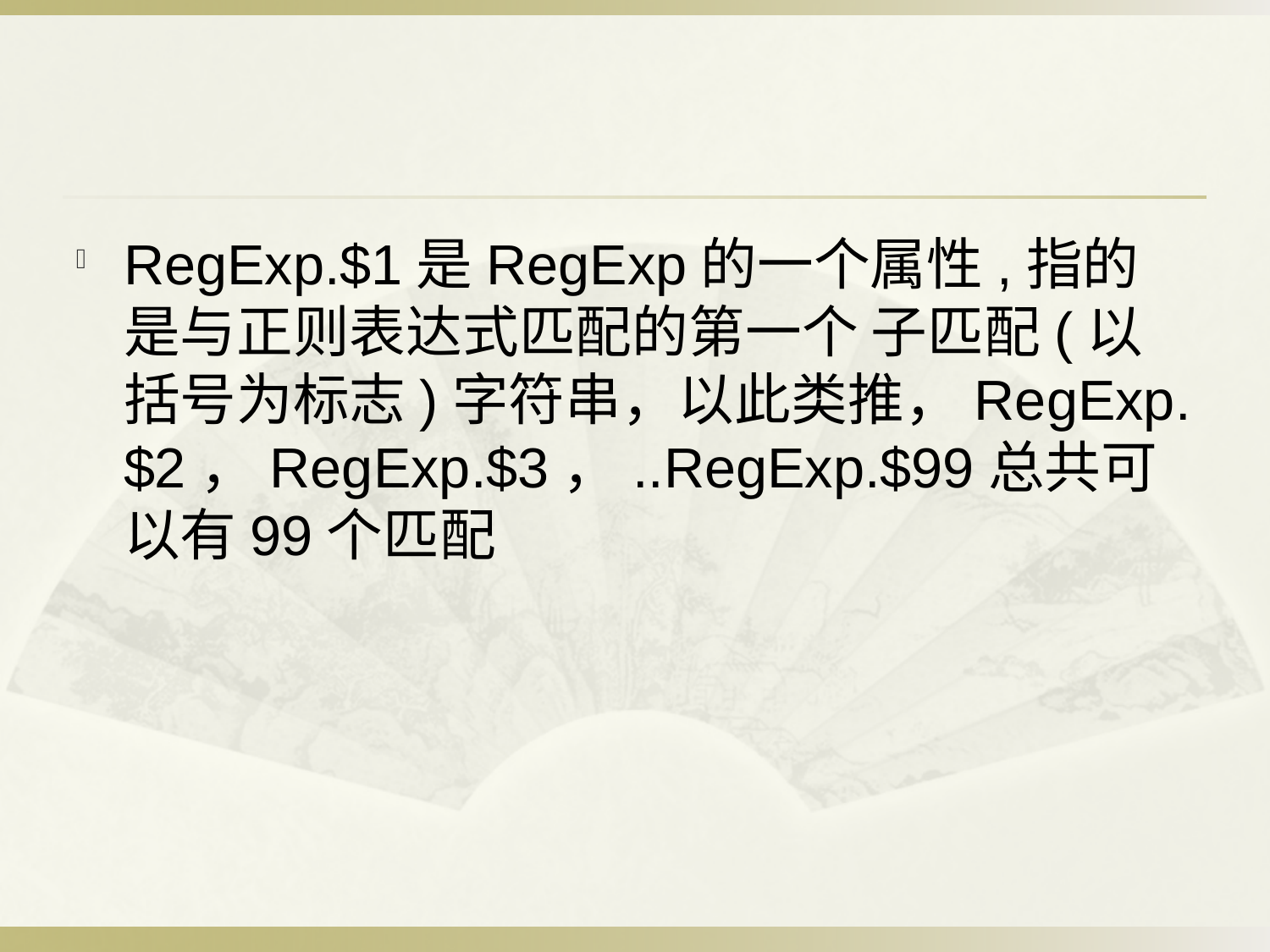

#
RegExp.$1是RegExp的一个属性,指的是与正则表达式匹配的第一个 子匹配(以括号为标志)字符串，以此类推，RegExp.$2，RegExp.$3，..RegExp.$99总共可以有99个匹配